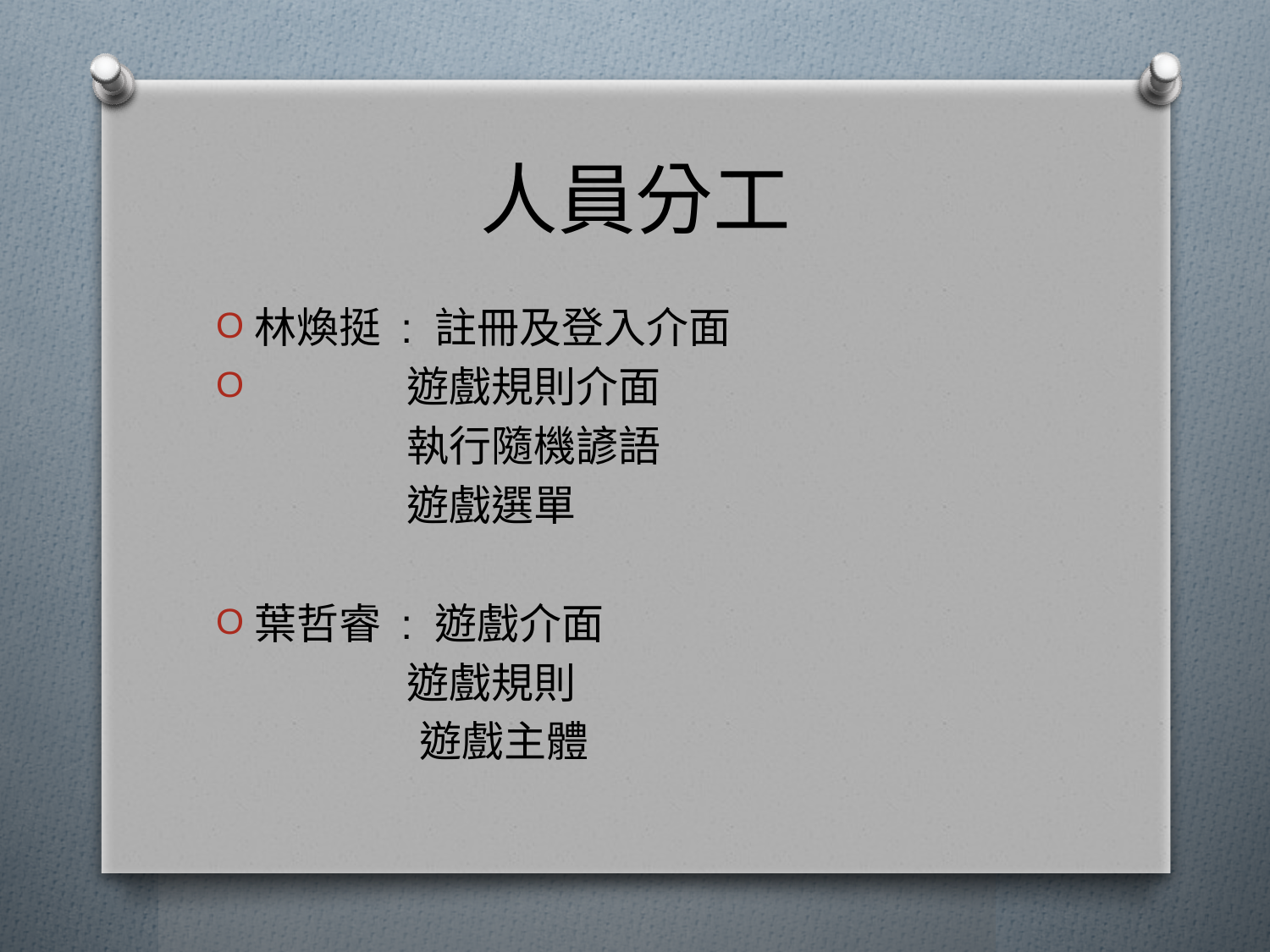

# 人員分工
林煥挺 : 註冊及登入介面
               遊戲規則介面
                   執行隨機諺語
                   遊戲選單

葉哲睿 : 遊戲介面
                   遊戲規則
	       遊戲主體